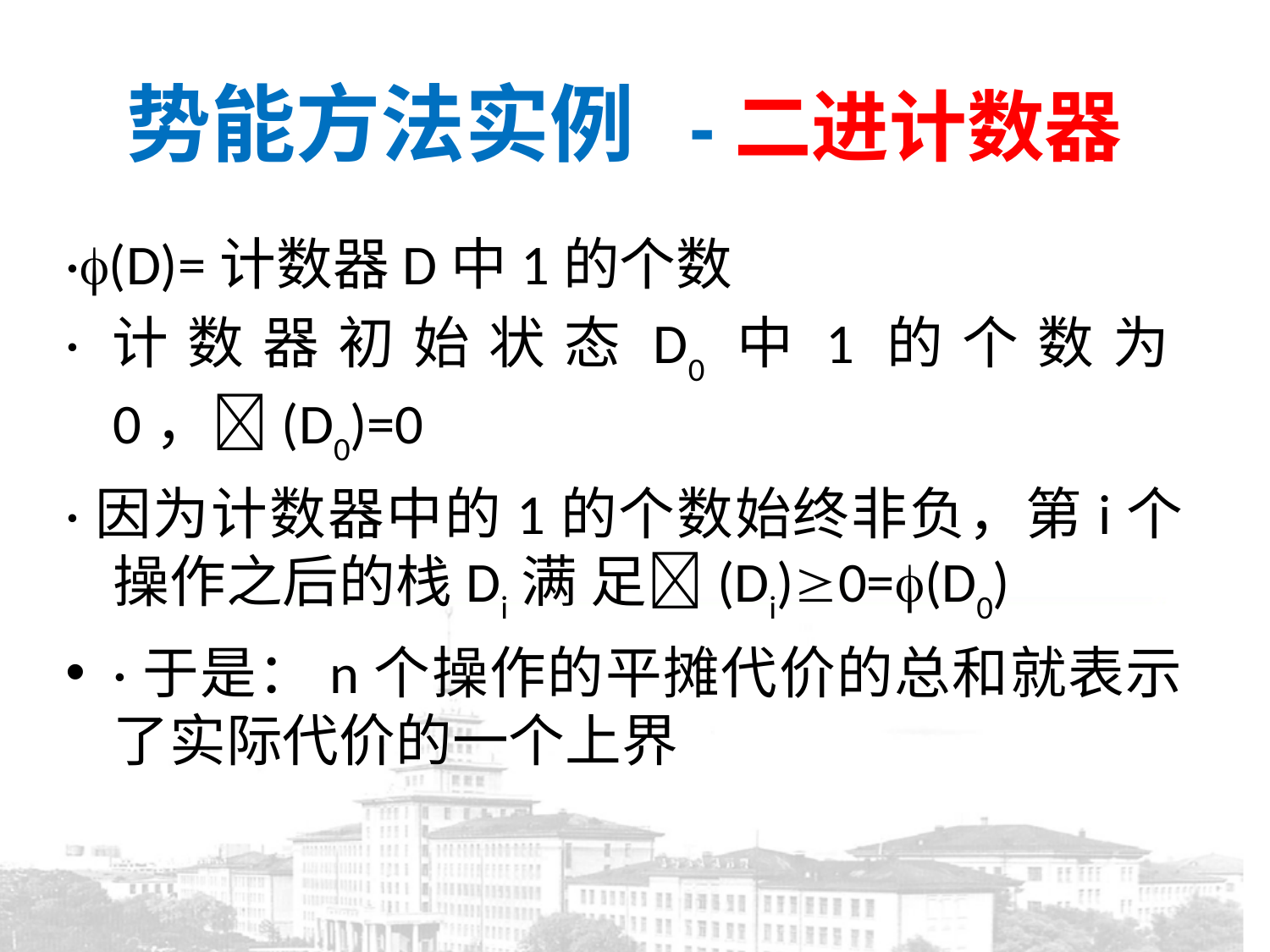

# 势能方法实例  -二进计数器
·φ(D)=计数器D中1的个数
·计数器初始状态D0中1的个数为0，φ(D0)=0
·因为计数器中的1的个数始终非负，第i个操作之后的栈Di满 足φ(Di)≥0=φ(D0)
·于是：n个操作的平摊代价的总和就表示了实际代价的一个上界